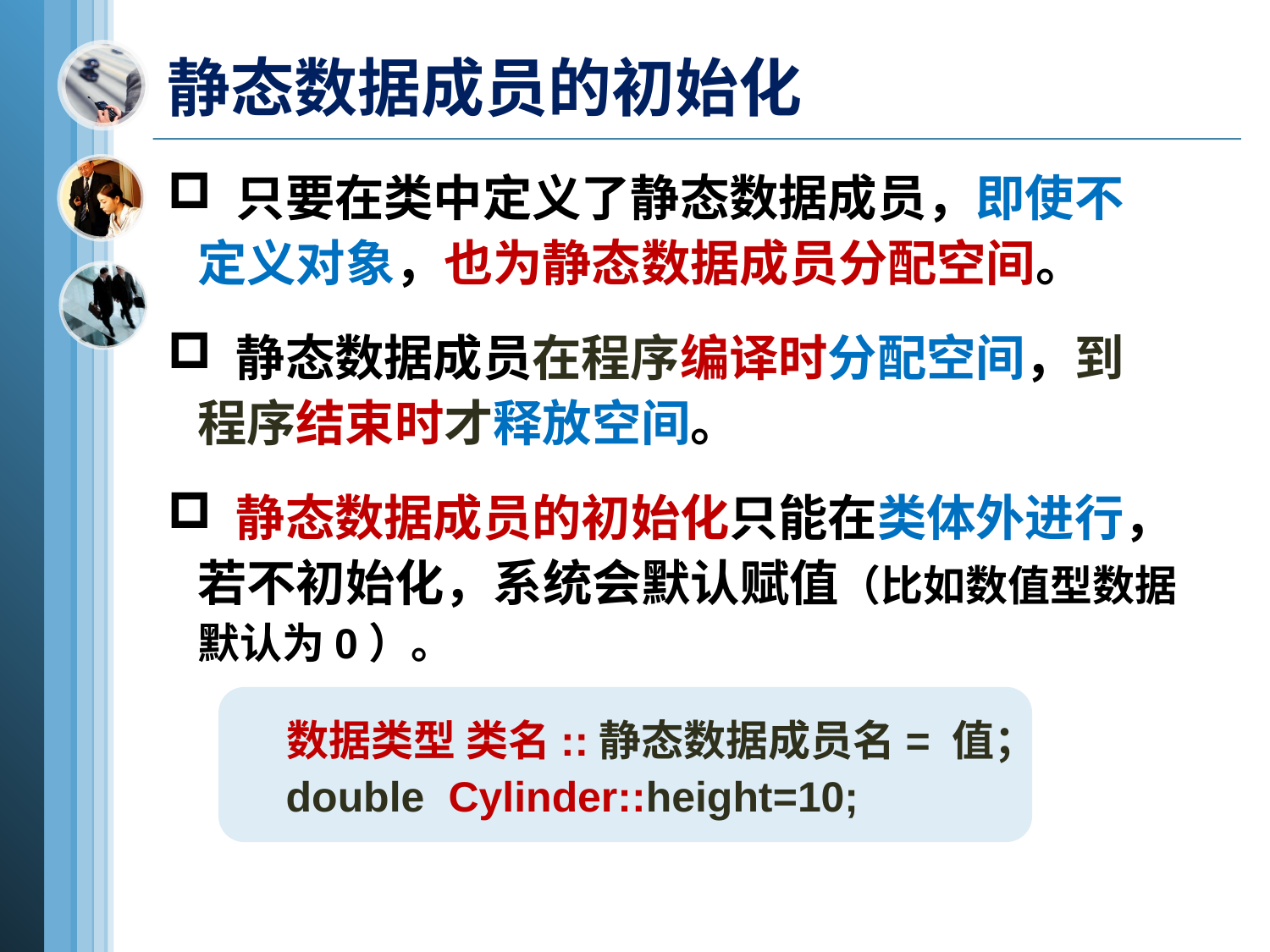

# 静态数据成员的初始化
 只要在类中定义了静态数据成员，即使不定义对象，也为静态数据成员分配空间。
 静态数据成员在程序编译时分配空间，到程序结束时才释放空间。
 静态数据成员的初始化只能在类体外进行，若不初始化，系统会默认赋值（比如数值型数据默认为0）。
    数据类型 类名::静态数据成员名= 值；
    double  Cylinder::height=10;